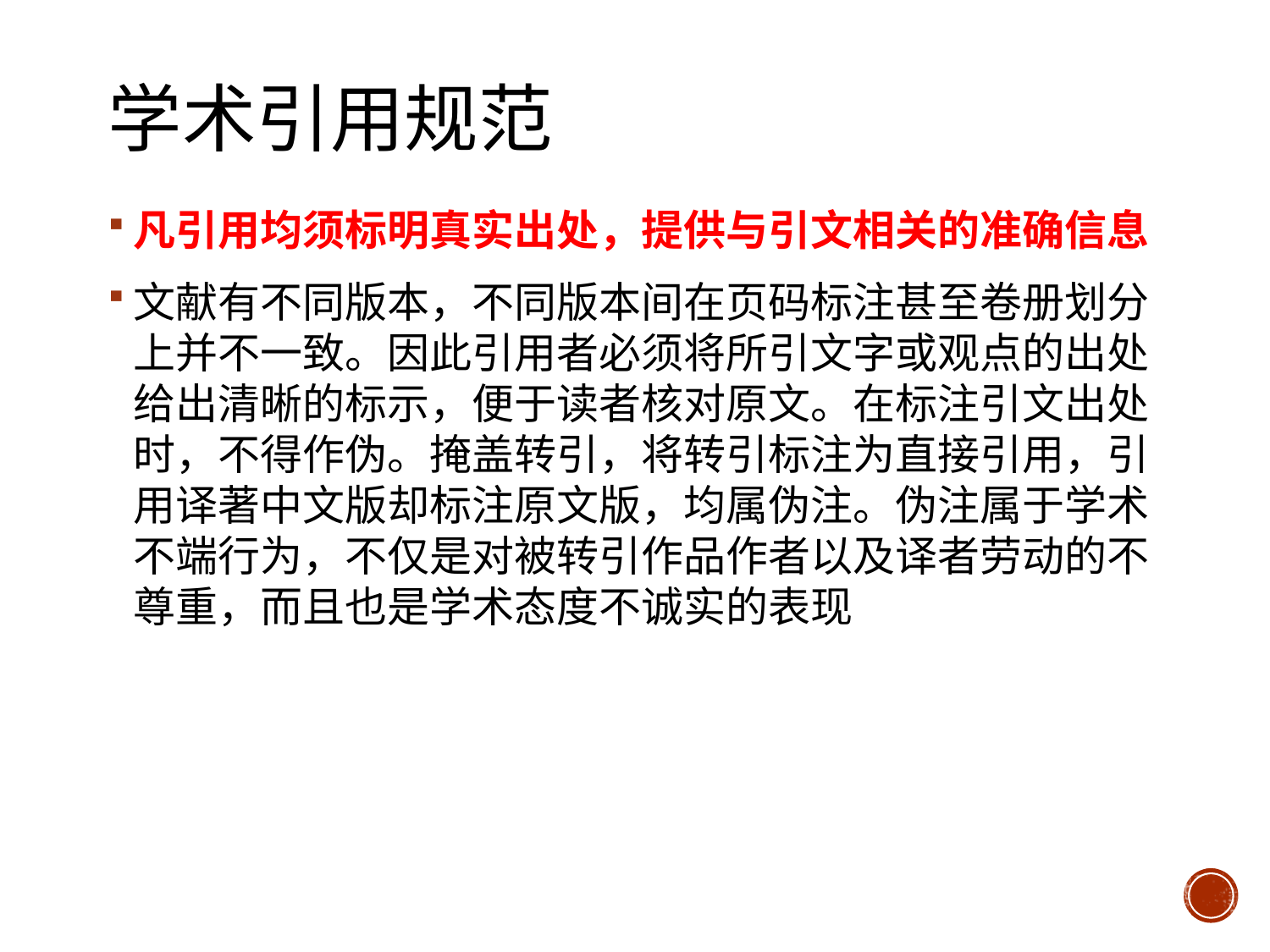

# 学术引用规范
凡引用均须标明真实出处，提供与引文相关的准确信息
文献有不同版本，不同版本间在页码标注甚至卷册划分上并不一致。因此引用者必须将所引文字或观点的出处给出清晰的标示，便于读者核对原文。在标注引文出处时，不得作伪。掩盖转引，将转引标注为直接引用，引用译著中文版却标注原文版，均属伪注。伪注属于学术不端行为，不仅是对被转引作品作者以及译者劳动的不尊重，而且也是学术态度不诚实的表现